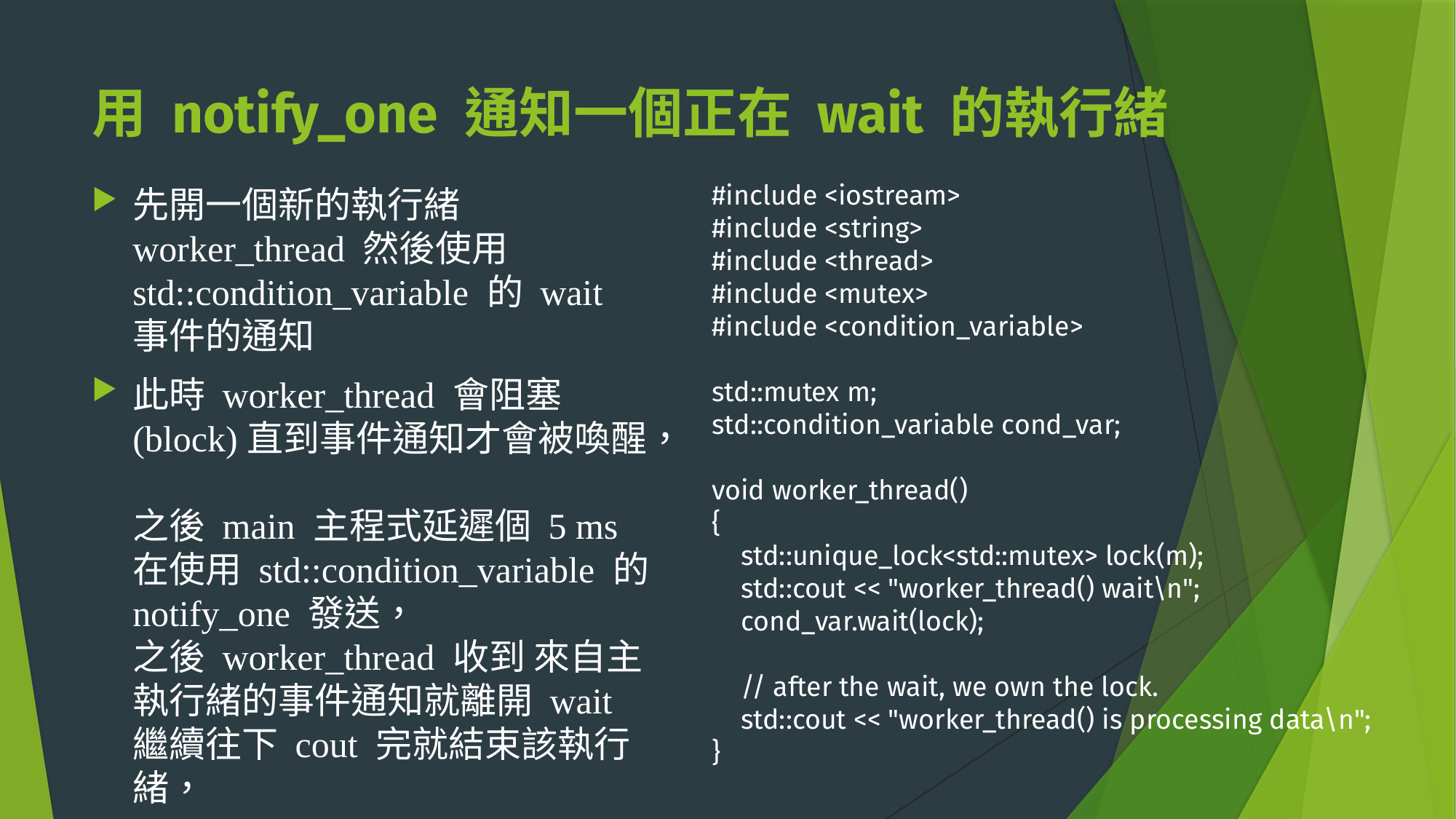

# 用 notify_one 通知一個正在 wait 的執行緒
#include <iostream>
#include <string>
#include <thread>
#include <mutex>
#include <condition_variable>

std::mutex m;
std::condition_variable cond_var;

void worker_thread()
{
    std::unique_lock<std::mutex> lock(m);
    std::cout << "worker_thread() wait\n";
    cond_var.wait(lock);

    // after the wait, we own the lock.
    std::cout << "worker_thread() is processing data\n";
}
先開一個新的執行緒 worker_thread 然後使用 std::condition_variable 的 wait 事件的通知
此時 worker_thread 會阻塞(block)直到事件通知才會被喚醒，
之後 main 主程式延遲個 5 ms 在使用 std::condition_variable 的 notify_one 發送，
之後 worker_thread 收到 來自主執行緒的事件通知就離開 wait 繼續往下 cout 完就結束該執行緒，